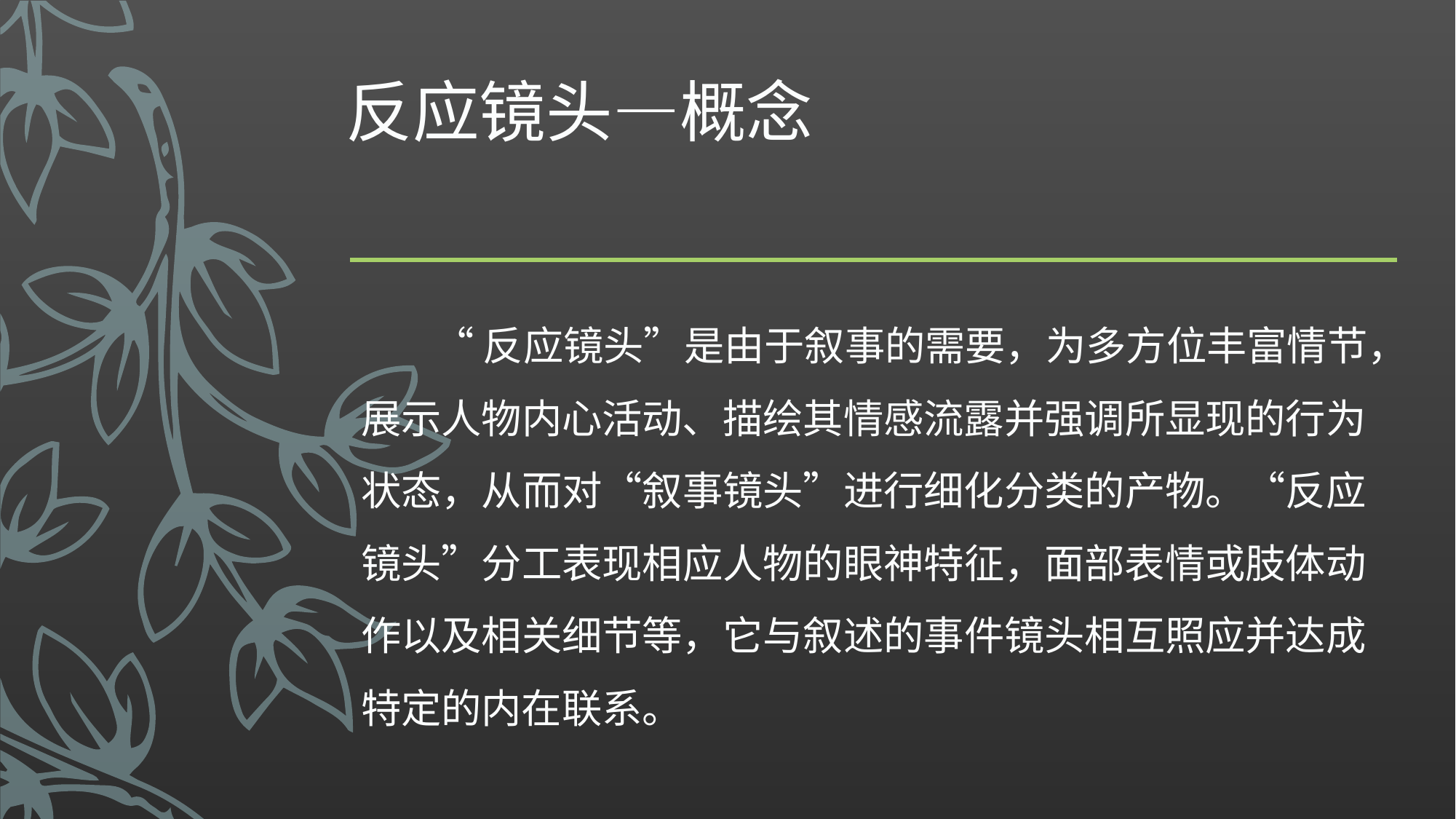

# 反应镜头—概念
        “反应镜头”是由于叙事的需要，为多方位丰富情节，展示人物内心活动、描绘其情感流露并强调所显现的行为状态，从而对“叙事镜头”进行细化分类的产物。“反应镜头”分工表现相应人物的眼神特征，面部表情或肢体动作以及相关细节等，它与叙述的事件镜头相互照应并达成特定的内在联系。